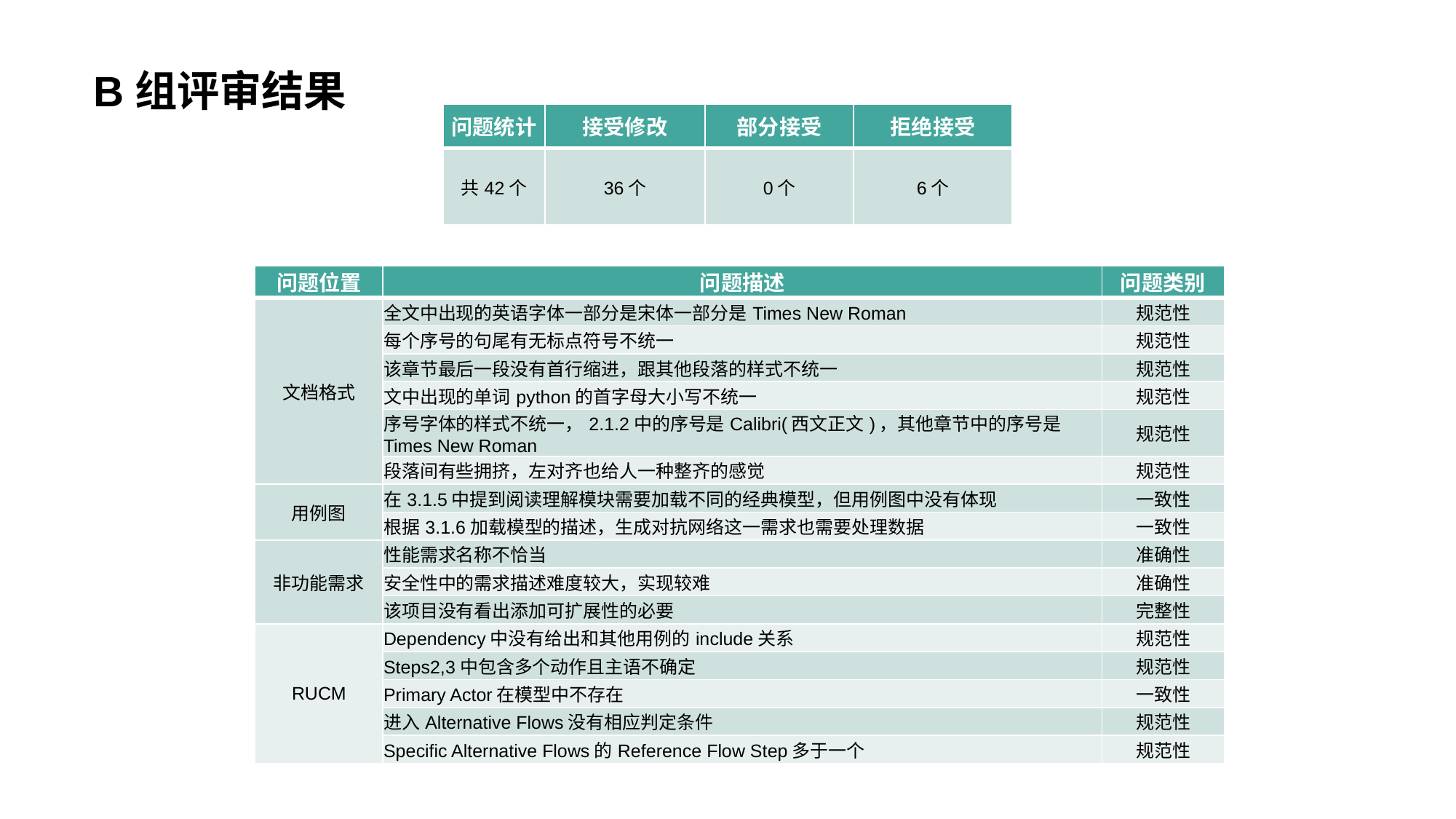

# B组评审结果
| 问题统计 | 接受修改 | 部分接受 | 拒绝接受 |
| --- | --- | --- | --- |
| 共42个 | 36个 | 0个 | 6个 |
| 问题位置 | 问题描述 | 问题类别 |
| --- | --- | --- |
| 文档格式 | 全文中出现的英语字体一部分是宋体一部分是Times New Roman | 规范性 |
|  | 每个序号的句尾有无标点符号不统一 | 规范性 |
|  | 该章节最后一段没有首行缩进，跟其他段落的样式不统一 | 规范性 |
|  | 文中出现的单词python的首字母大小写不统一 | 规范性 |
|  | 序号字体的样式不统一，2.1.2中的序号是Calibri(西文正文)，其他章节中的序号是Times New Roman | 规范性 |
|  | 段落间有些拥挤，左对齐也给人一种整齐的感觉 | 规范性 |
| 用例图 | 在3.1.5中提到阅读理解模块需要加载不同的经典模型，但用例图中没有体现 | 一致性 |
|  | 根据3.1.6加载模型的描述，生成对抗网络这一需求也需要处理数据 | 一致性 |
| 非功能需求 | 性能需求名称不恰当 | 准确性 |
|  | 安全性中的需求描述难度较大，实现较难 | 准确性 |
|  | 该项目没有看出添加可扩展性的必要 | 完整性 |
| RUCM | Dependency中没有给出和其他用例的include关系 | 规范性 |
|  | Steps2,3中包含多个动作且主语不确定 | 规范性 |
|  | Primary Actor在模型中不存在 | 一致性 |
|  | 进入Alternative Flows没有相应判定条件 | 规范性 |
|  | Specific Alternative Flows的Reference Flow Step多于一个 | 规范性 |